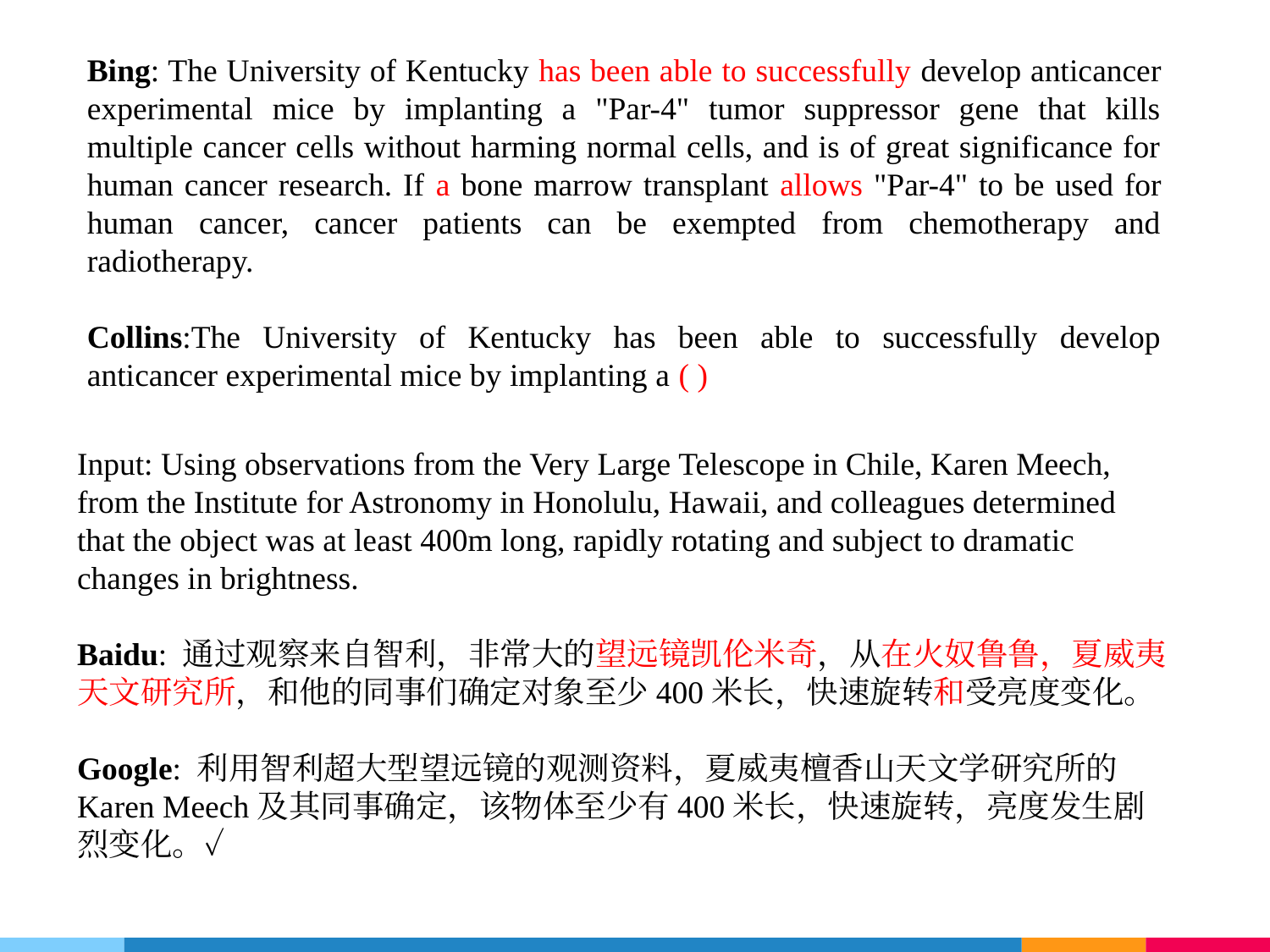

Bing: The University of Kentucky has been able to successfully develop anticancer experimental mice by implanting a "Par-4" tumor suppressor gene that kills multiple cancer cells without harming normal cells, and is of great significance for human cancer research. If a bone marrow transplant allows "Par-4" to be used for human cancer, cancer patients can be exempted from chemotherapy and radiotherapy.

Collins:The University of Kentucky has been able to successfully develop anticancer experimental mice by implanting a ( )

Input: Using observations from the Very Large Telescope in Chile, Karen Meech, from the Institute for Astronomy in Honolulu, Hawaii, and colleagues determined that the object was at least 400m long, rapidly rotating and subject to dramatic changes in brightness.
Baidu: 通过观察来自智利，非常大的望远镜凯伦米奇，从在火奴鲁鲁，夏威夷天文研究所，和他的同事们确定对象至少400米长，快速旋转和受亮度变化。

Google: 利用智利超大型望远镜的观测资料，夏威夷檀香山天文学研究所的Karen Meech及其同事确定，该物体至少有400米长，快速旋转，亮度发生剧烈变化。✓